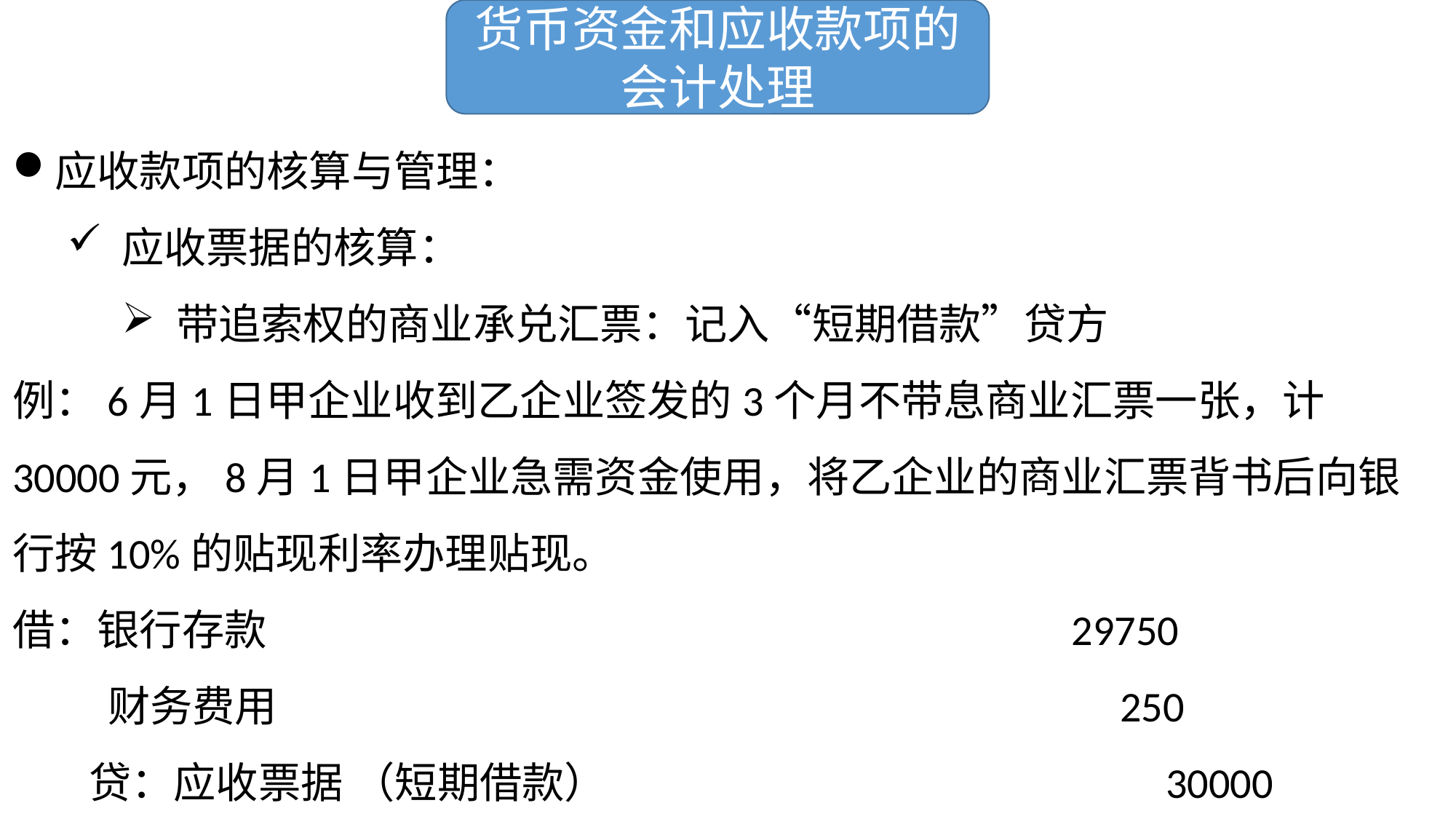

货币资金和应收款项的会计处理
应收款项的核算与管理：
应收票据的核算：
带追索权的商业承兑汇票：记入“短期借款”贷方
例：6月1日甲企业收到乙企业签发的3个月不带息商业汇票一张，计30000元，8月1日甲企业急需资金使用，将乙企业的商业汇票背书后向银行按10%的贴现利率办理贴现。
借：银行存款                                                                                    29750
         财务费用                                                                                        250
       贷：应收票据 （短期借款）                                                          30000